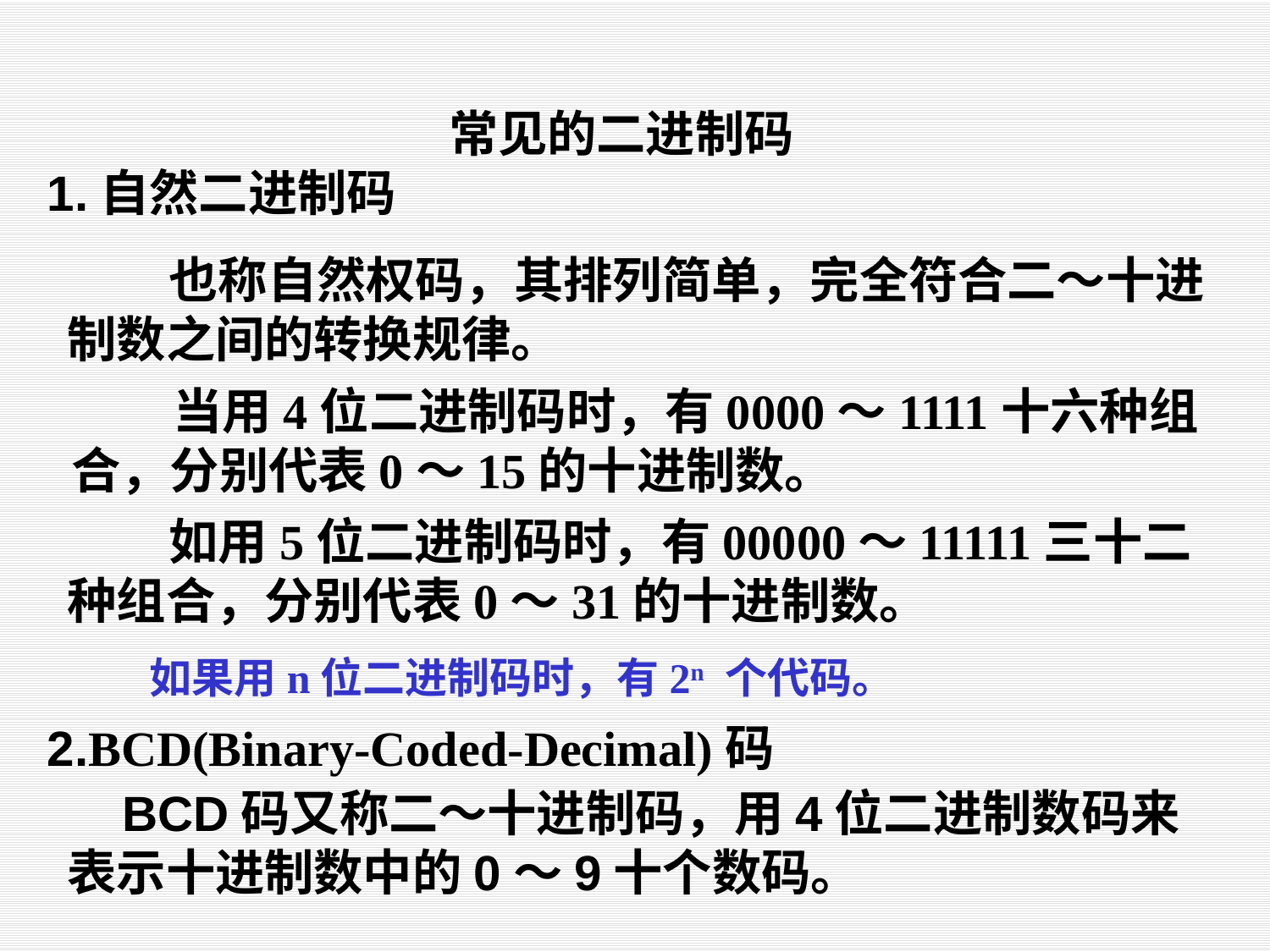

常见的二进制码
1.自然二进制码
        也称自然权码，其排列简单，完全符合二～十进制数之间的转换规律。
        当用4位二进制码时，有0000～1111十六种组合，分别代表0～15的十进制数。
        如用5位二进制码时，有00000～11111三十二种组合，分别代表0～31的十进制数。
        如果用n位二进制码时，有2n 个代码。
2.BCD(Binary-Coded-Decimal)码
    BCD码又称二～十进制码，用4位二进制数码来表示十进制数中的0～9十个数码。